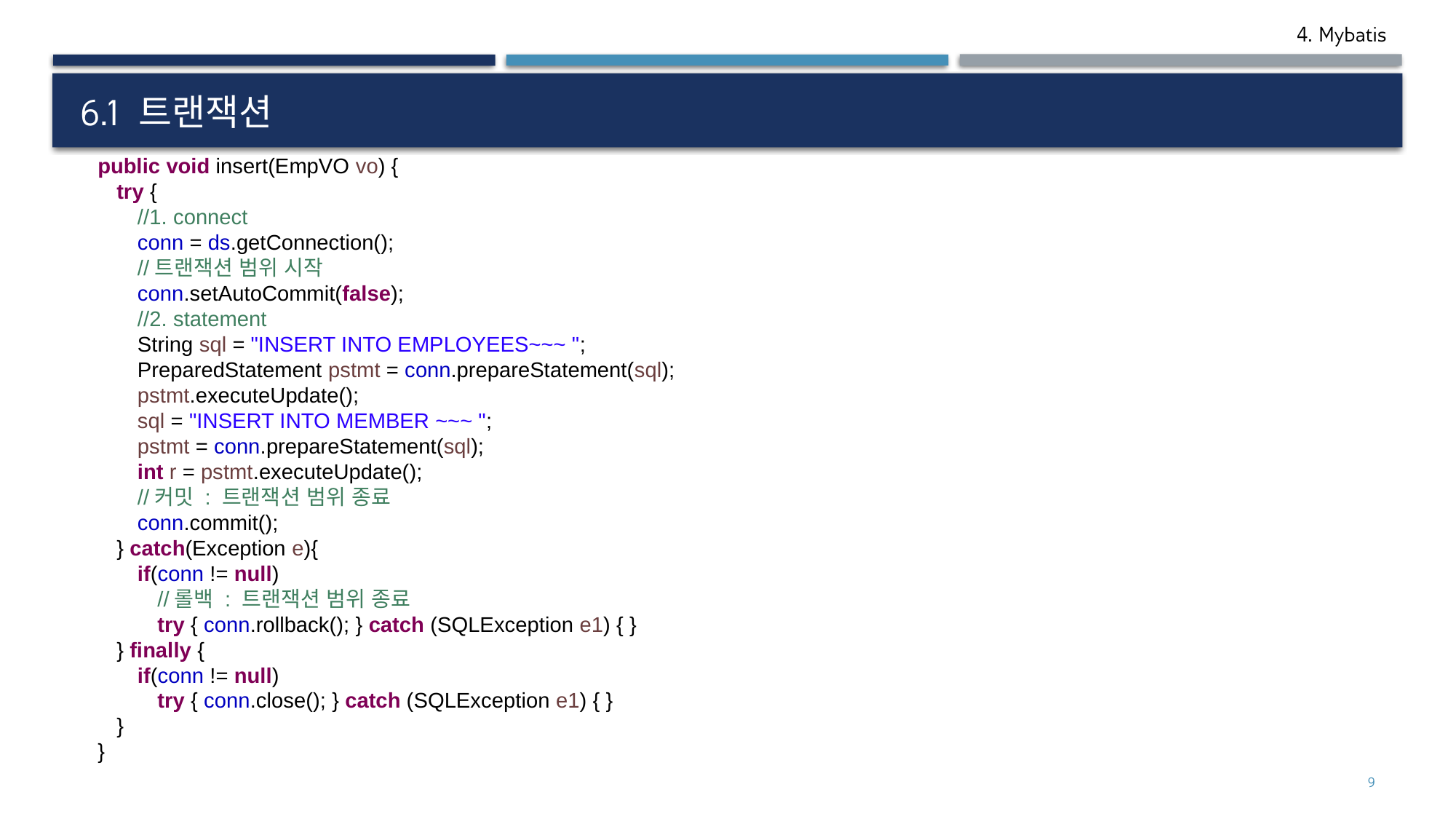

# 6.1 트랜잭션
	public void insert(EmpVO vo) {
		try {
			//1. connect
			conn = ds.getConnection();
			//트랜잭션 범위 시작
			conn.setAutoCommit(false);
			//2. statement
			String sql = "INSERT INTO EMPLOYEES~~~ ";
			PreparedStatement pstmt = conn.prepareStatement(sql);
			pstmt.executeUpdate();
			sql = "INSERT INTO MEMBER ~~~ ";
			pstmt = conn.prepareStatement(sql);
			int r = pstmt.executeUpdate();
			//커밋 : 트랜잭션 범위 종료
			conn.commit();
		} catch(Exception e){
			if(conn != null)
				//롤백 : 트랜잭션 범위 종료
				try { conn.rollback(); } catch (SQLException e1) { }
		} finally {
			if(conn != null)
				try { conn.close(); } catch (SQLException e1) { }
		}
	}
9